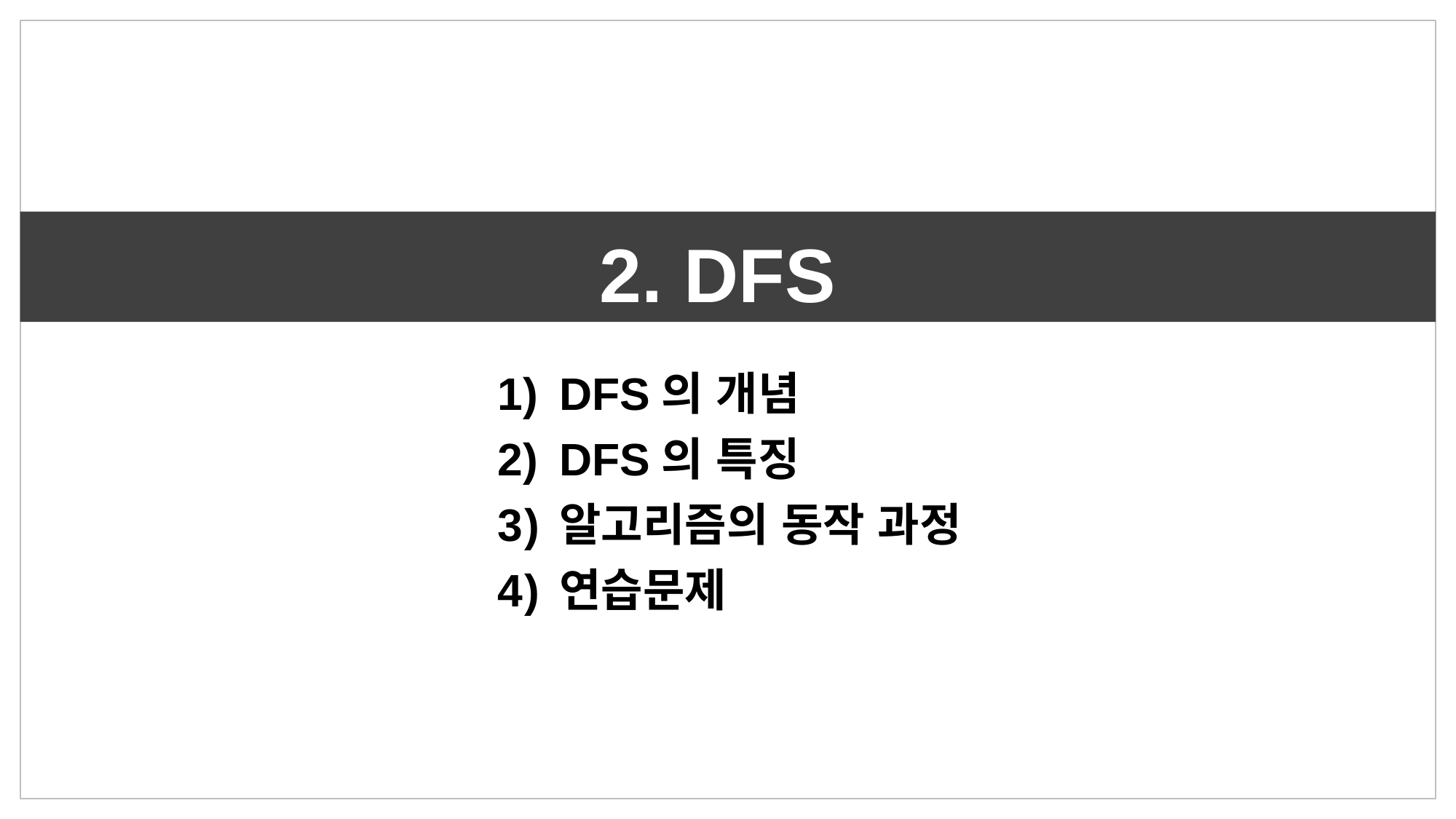

2. DFS

DFS의 개념
DFS의 특징
알고리즘의 동작 과정
연습문제